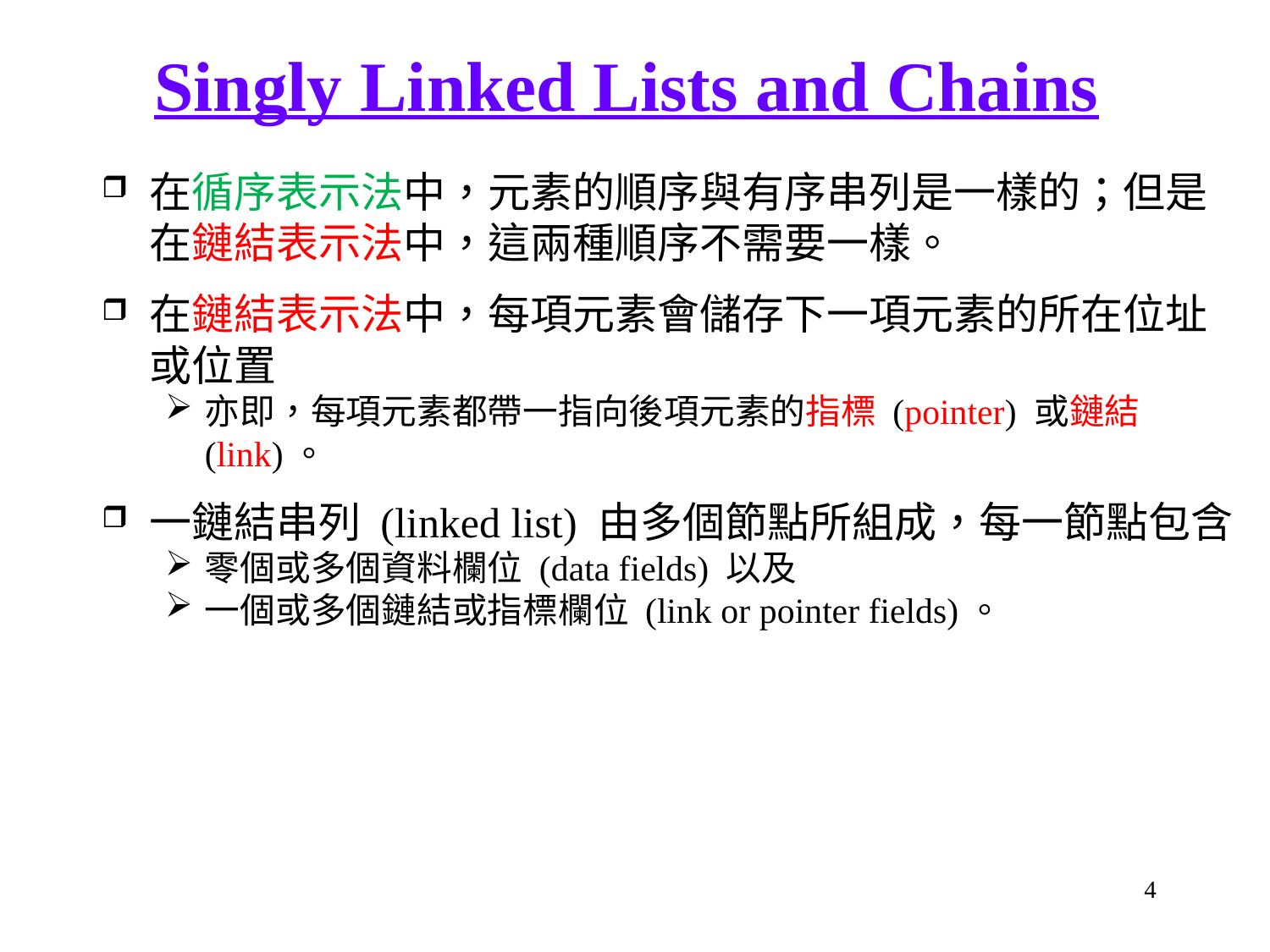

Singly Linked Lists and Chains
在循序表示法中，元素的順序與有序串列是一樣的；但是在鏈結表示法中，這兩種順序不需要一樣。
在鏈結表示法中，每項元素會儲存下一項元素的所在位址或位置
亦即，每項元素都帶一指向後項元素的指標 (pointer) 或鏈結 (link)。
一鏈結串列 (linked list) 由多個節點所組成，每一節點包含
零個或多個資料欄位 (data fields) 以及
一個或多個鏈結或指標欄位 (link or pointer fields)。
4